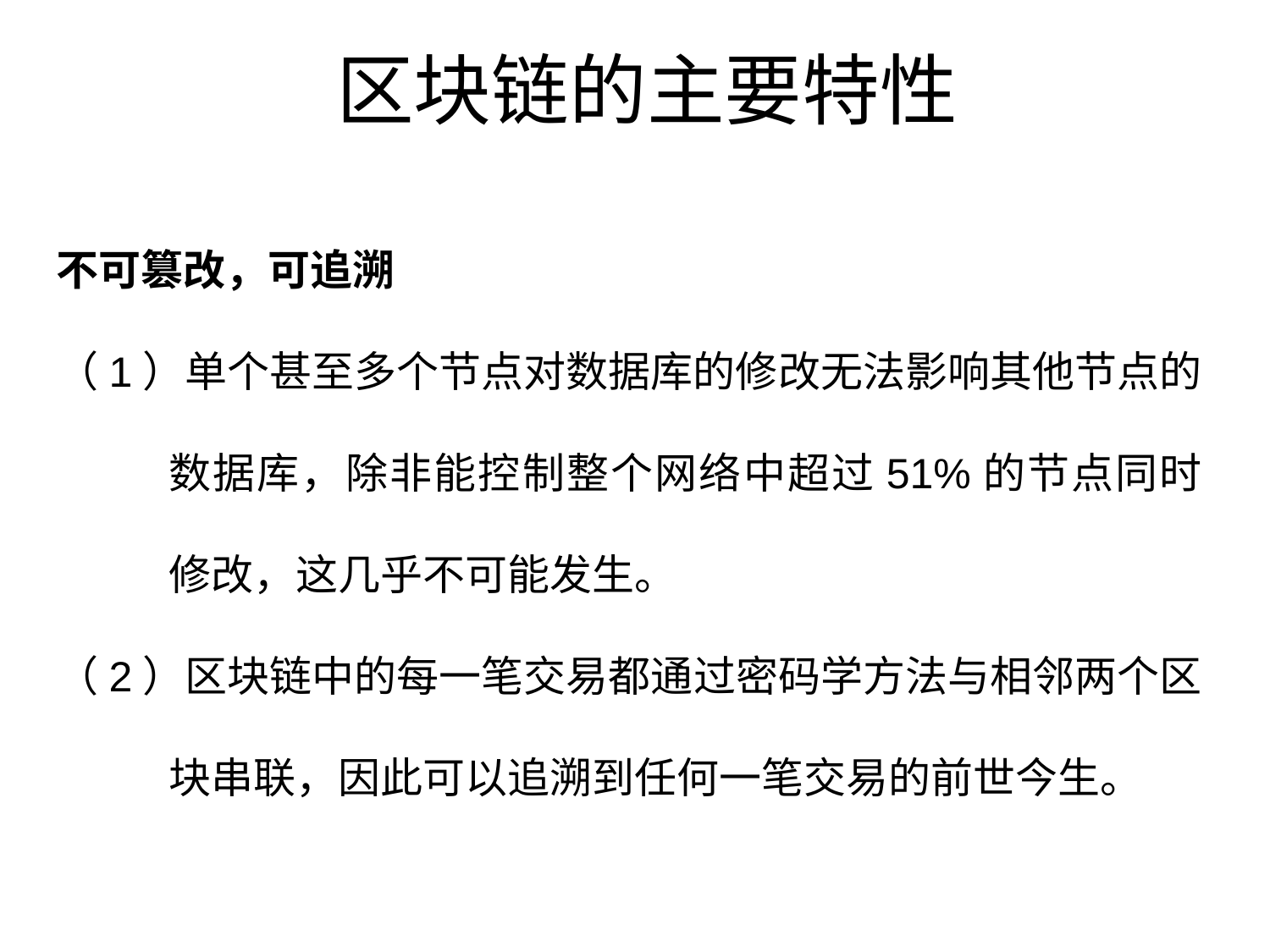

# 区块链的主要特性
不可篡改，可追溯
（1）单个甚至多个节点对数据库的修改无法影响其他节点的数据库，除非能控制整个网络中超过51%的节点同时修改，这几乎不可能发生。
（2）区块链中的每一笔交易都通过密码学方法与相邻两个区块串联，因此可以追溯到任何一笔交易的前世今生。